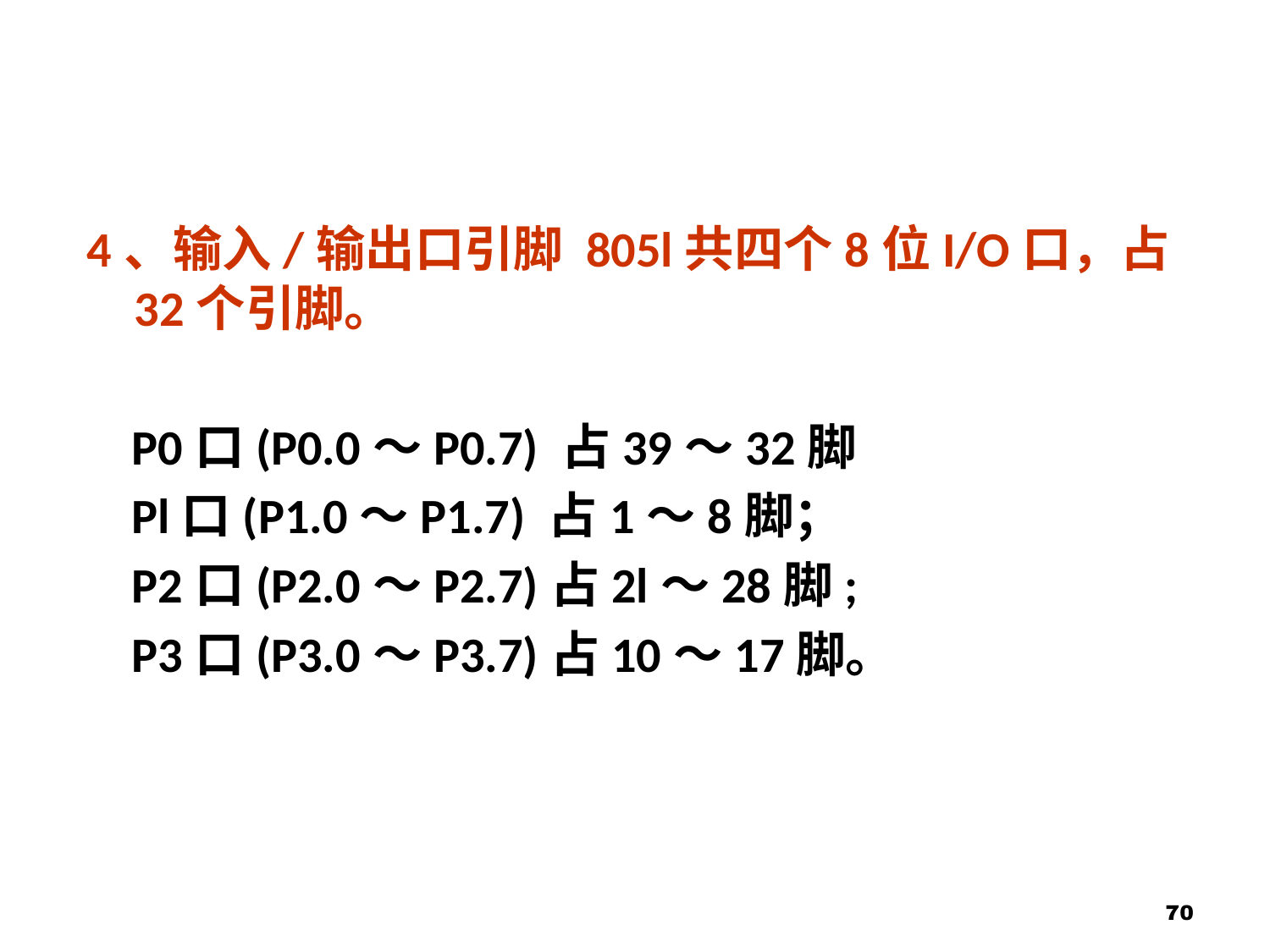

4、输入/输出口引脚 805l共四个8位I/O口，占32个引脚。

    P0口(P0.0～P0.7) 占39～32脚
    Pl口(P1.0～P1.7) 占1～8脚；
    P2口(P2.0～P2.7)占2l～28脚;
    P3口(P3.0～P3.7)占10～17脚。
70